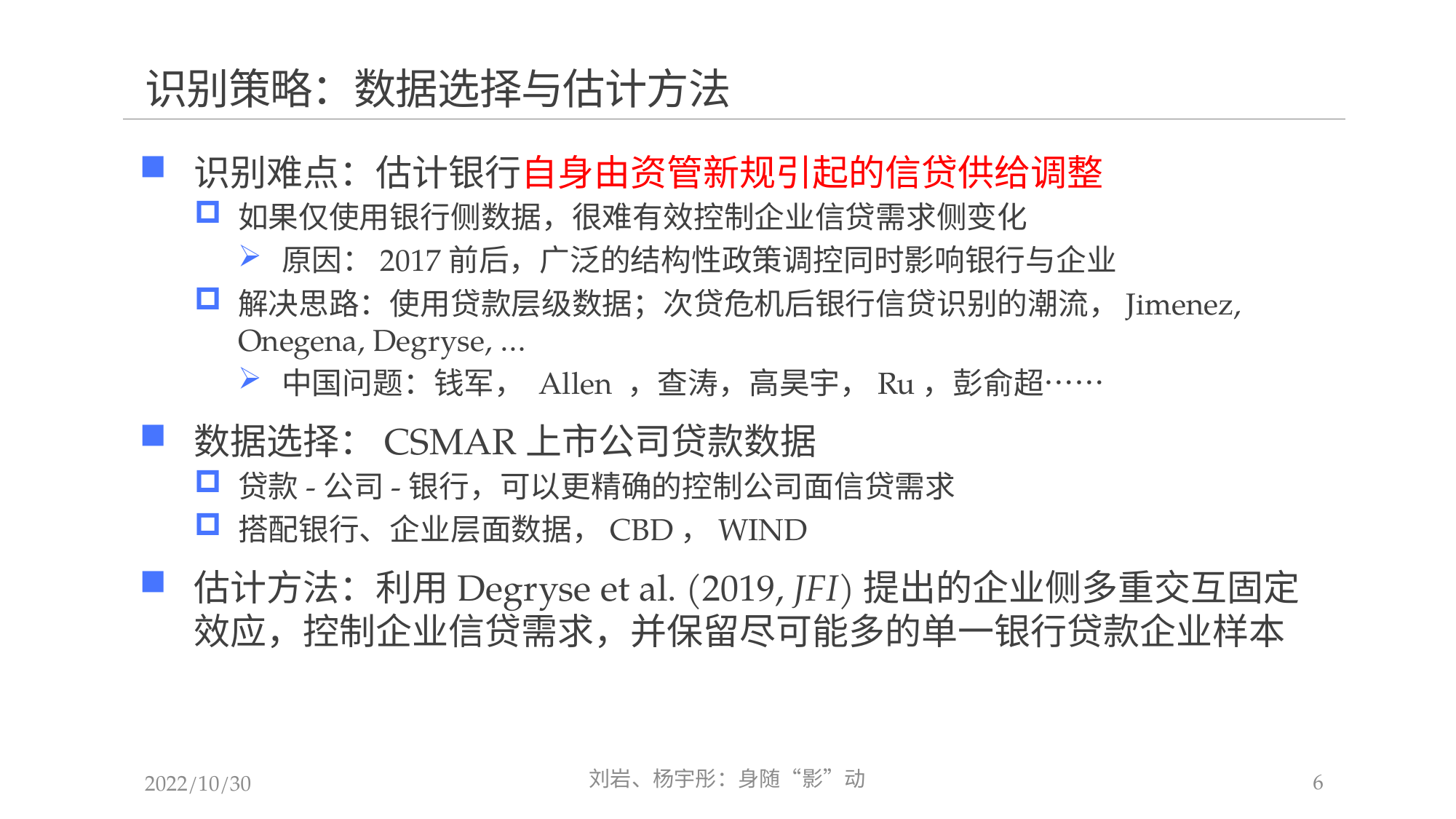

# 识别策略：数据选择与估计方法
识别难点：估计银行自身由资管新规引起的信贷供给调整
如果仅使用银行侧数据，很难有效控制企业信贷需求侧变化
原因：2017前后，广泛的结构性政策调控同时影响银行与企业
解决思路：使用贷款层级数据；次贷危机后银行信贷识别的潮流，Jimenez, Onegena, Degryse, …
中国问题：钱军， Allen ，查涛，高昊宇，Ru，彭俞超……
数据选择：CSMAR上市公司贷款数据
贷款-公司-银行，可以更精确的控制公司面信贷需求
搭配银行、企业层面数据，CBD，WIND
估计方法：利用Degryse et al. (2019, JFI)提出的企业侧多重交互固定效应，控制企业信贷需求，并保留尽可能多的单一银行贷款企业样本

6
刘岩、杨宇彤：身随“影”动
2022/10/30